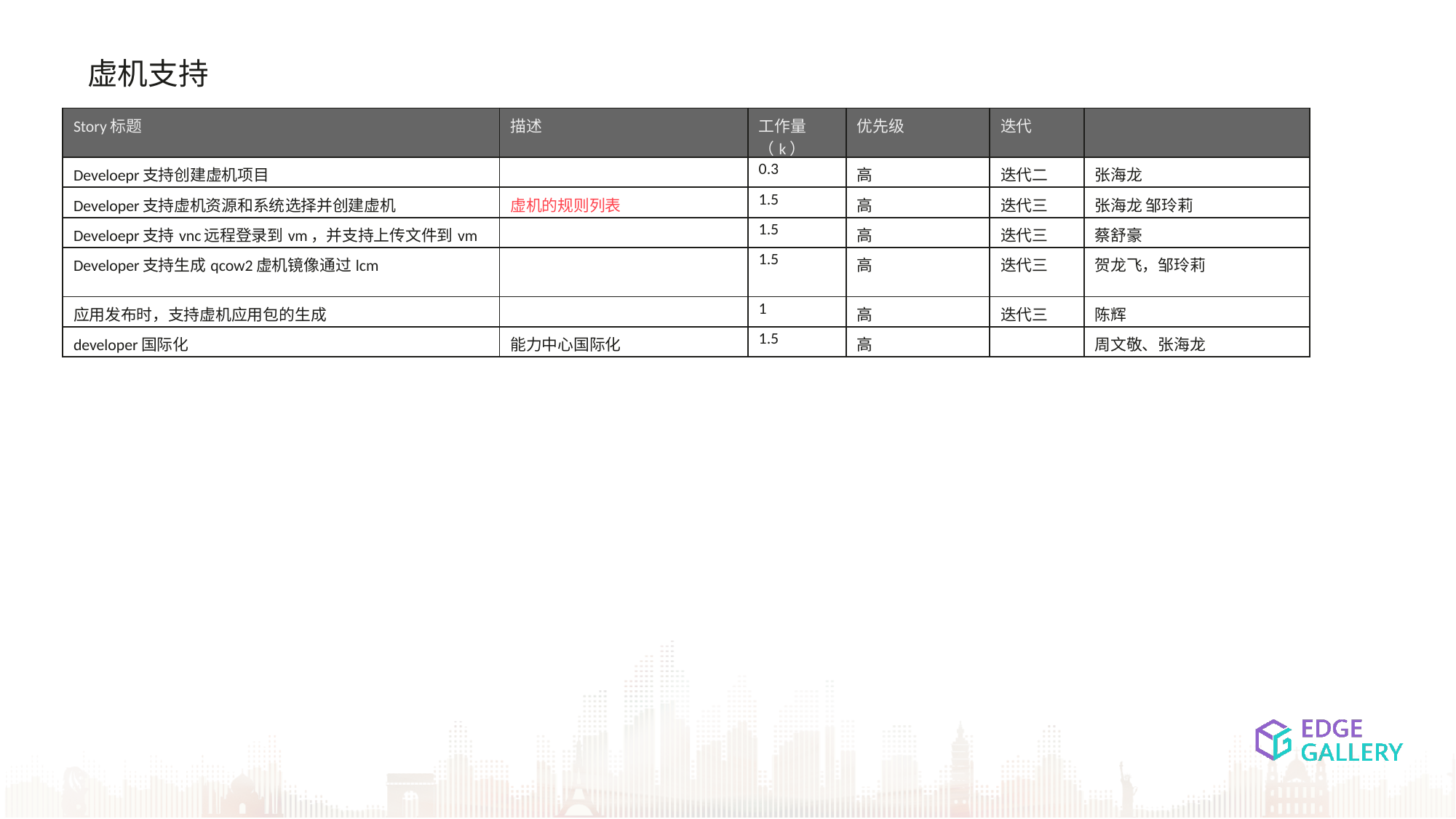

虚机支持
| Story标题 | 描述 | 工作量（k） | 优先级 | 迭代 |  |
| --- | --- | --- | --- | --- | --- |
| Develoepr支持创建虚机项目 |  | 0.3 | 高 | 迭代二 | 张海龙 |
| Developer支持虚机资源和系统选择并创建虚机 | 虚机的规则列表 | 1.5 | 高 | 迭代三 | 张海龙 邹玲莉 |
| Develoepr支持vnc远程登录到vm，并支持上传文件到vm |  | 1.5 | 高 | 迭代三 | 蔡舒豪 |
| Developer支持生成qcow2虚机镜像通过lcm |  | 1.5 | 高 | 迭代三 | 贺龙飞，邹玲莉 |
| 应用发布时，支持虚机应用包的生成 |  | 1 | 高 | 迭代三 | 陈辉 |
| developer国际化 | 能力中心国际化 | 1.5 | 高 |  | 周文敬、张海龙 |